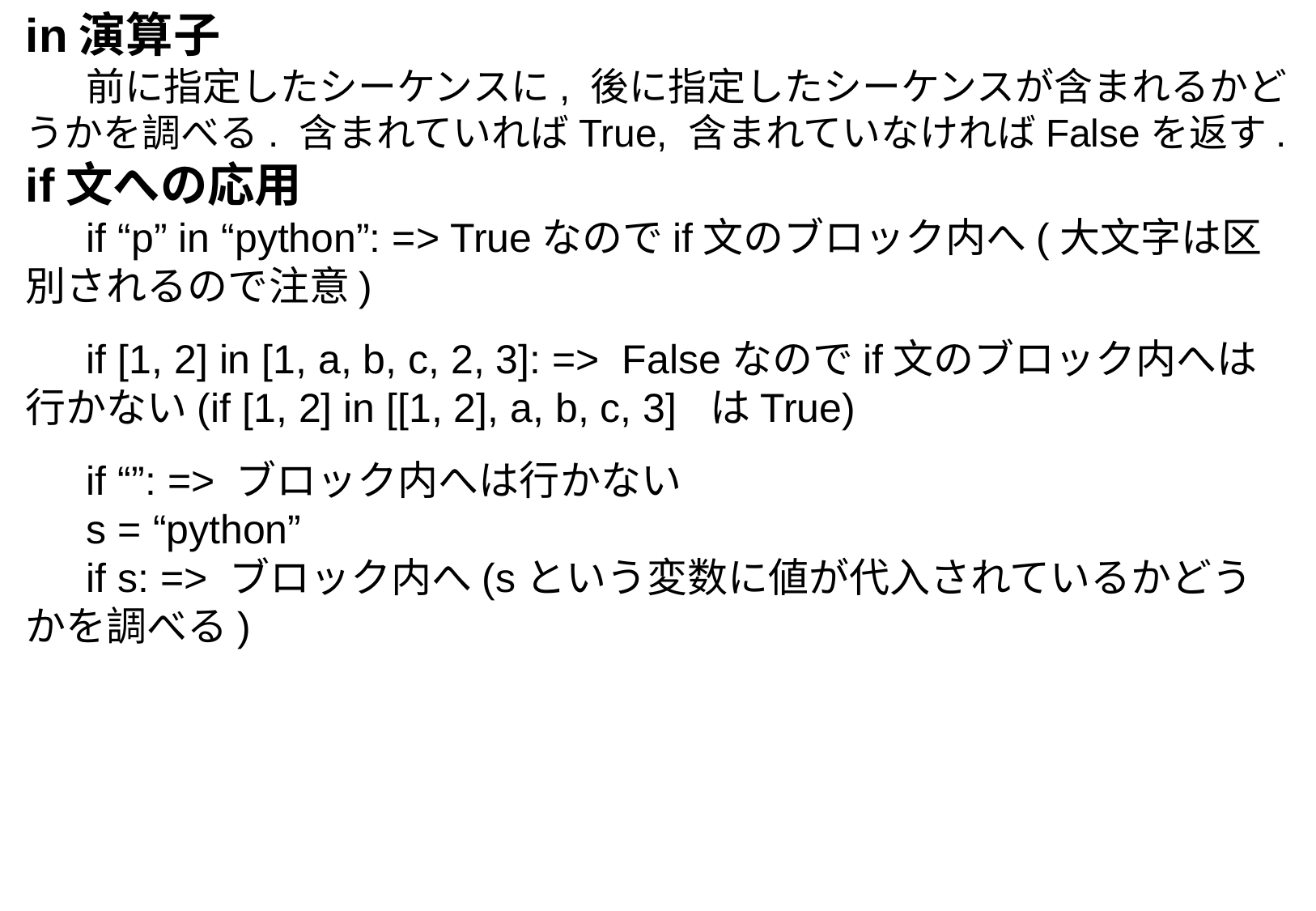

in演算子
前に指定したシーケンスに, 後に指定したシーケンスが含まれるかどうかを調べる. 含まれていればTrue, 含まれていなければFalseを返す.
if文への応用
if “p” in “python”: => Trueなのでif文のブロック内へ(大文字は区別されるので注意)

if [1, 2] in [1, a, b, c, 2, 3]: =>  Falseなのでif文のブロック内へは行かない(if [1, 2] in [[1, 2], a, b, c, 3]  はTrue)

if “”: => ブロック内へは行かない
s = “python”
if s: => ブロック内へ(sという変数に値が代入されているかどうかを調べる)